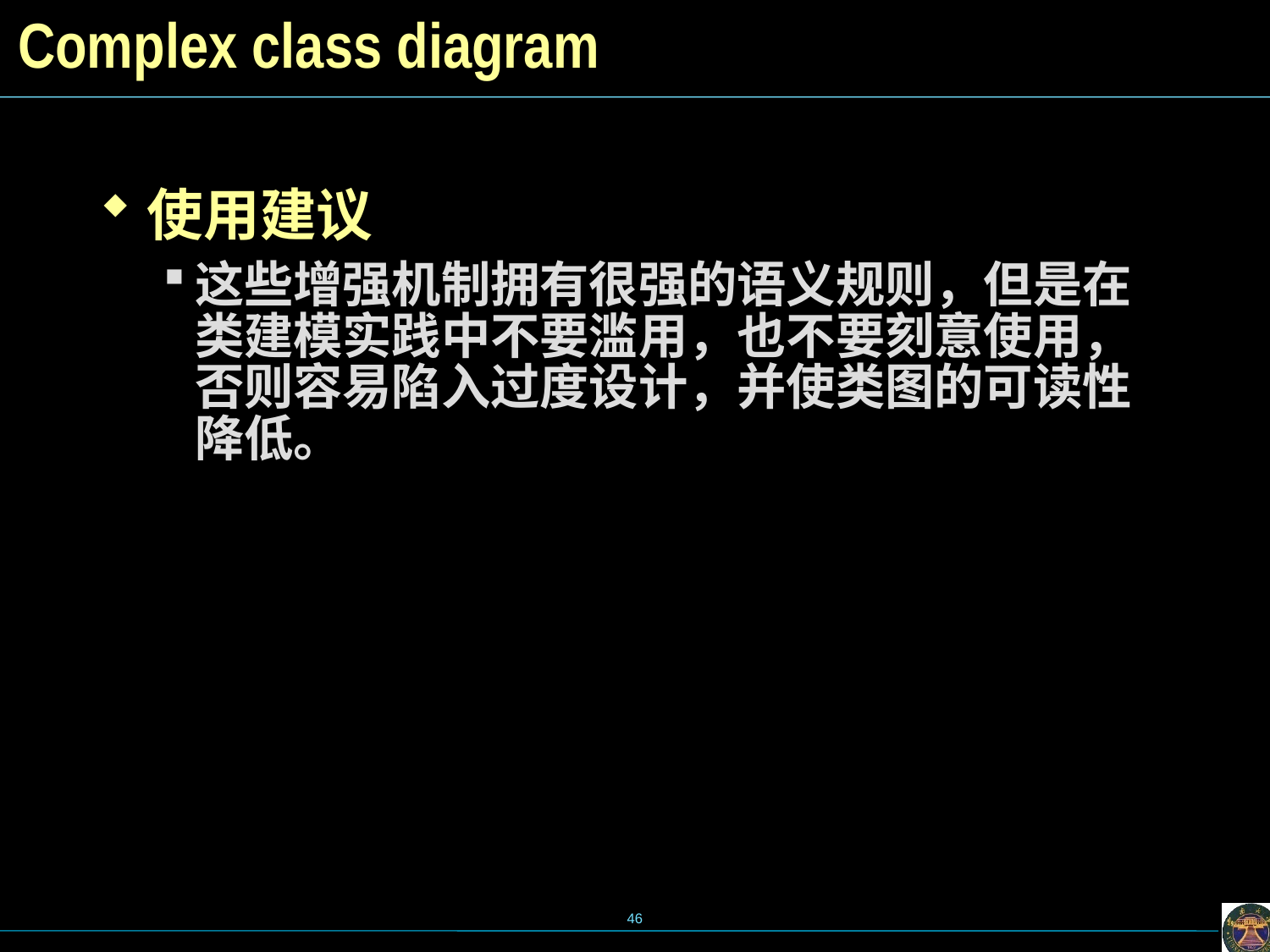

Complex class diagram
使用建议
这些增强机制拥有很强的语义规则，但是在类建模实践中不要滥用，也不要刻意使用，否则容易陷入过度设计，并使类图的可读性降低。